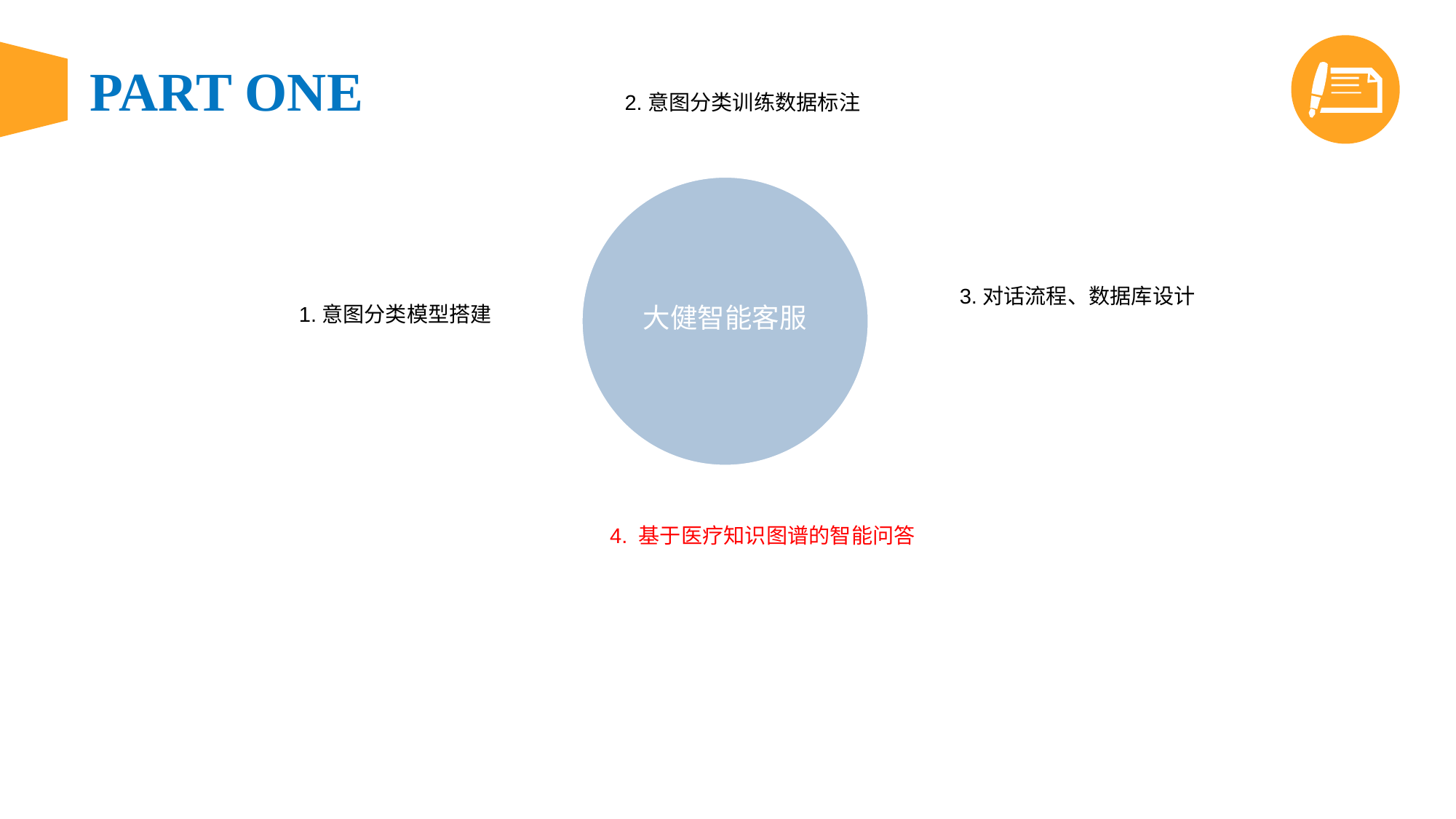

2.意图分类训练数据标注

3.对话流程、数据库设计

1.意图分类模型搭建

大健智能客服
大健客服
4. 基于医疗知识图谱的智能问答